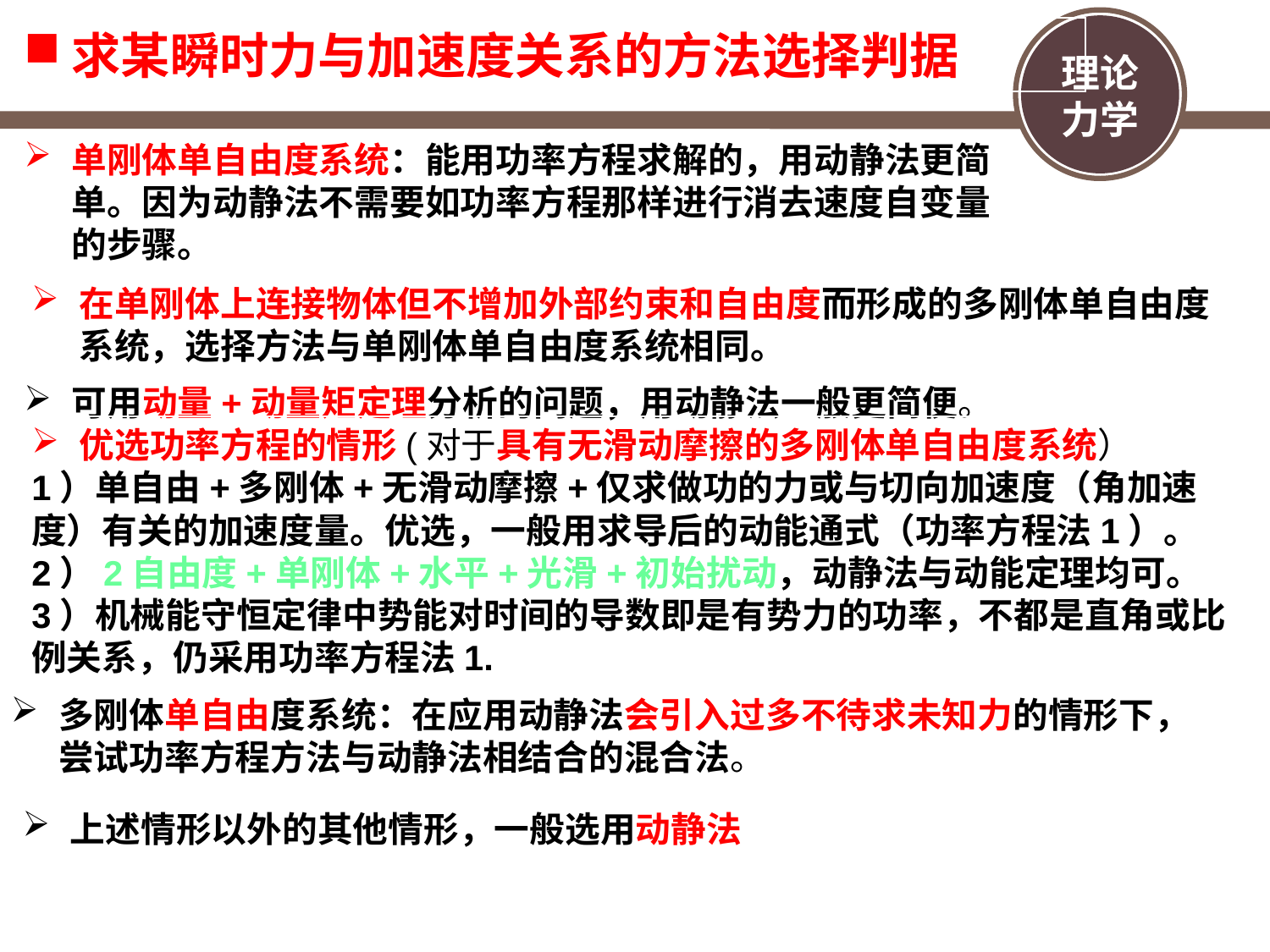

求某瞬时力与加速度关系的方法选择判据
单刚体单自由度系统：能用功率方程求解的，用动静法更简单。因为动静法不需要如功率方程那样进行消去速度自变量的步骤。
在单刚体上连接物体但不增加外部约束和自由度而形成的多刚体单自由度系统，选择方法与单刚体单自由度系统相同。
可用动量+动量矩定理分析的问题，用动静法一般更简便。
优选功率方程的情形(对于具有无滑动摩擦的多刚体单自由度系统）
1）单自由+多刚体+无滑动摩擦+仅求做功的力或与切向加速度（角加速度）有关的加速度量。优选，一般用求导后的动能通式（功率方程法1）。
2）2自由度+单刚体+水平+光滑+初始扰动，动静法与动能定理均可。
3）机械能守恒定律中势能对时间的导数即是有势力的功率，不都是直角或比例关系，仍采用功率方程法1.
多刚体单自由度系统：在应用动静法会引入过多不待求未知力的情形下，尝试功率方程方法与动静法相结合的混合法。
上述情形以外的其他情形，一般选用动静法